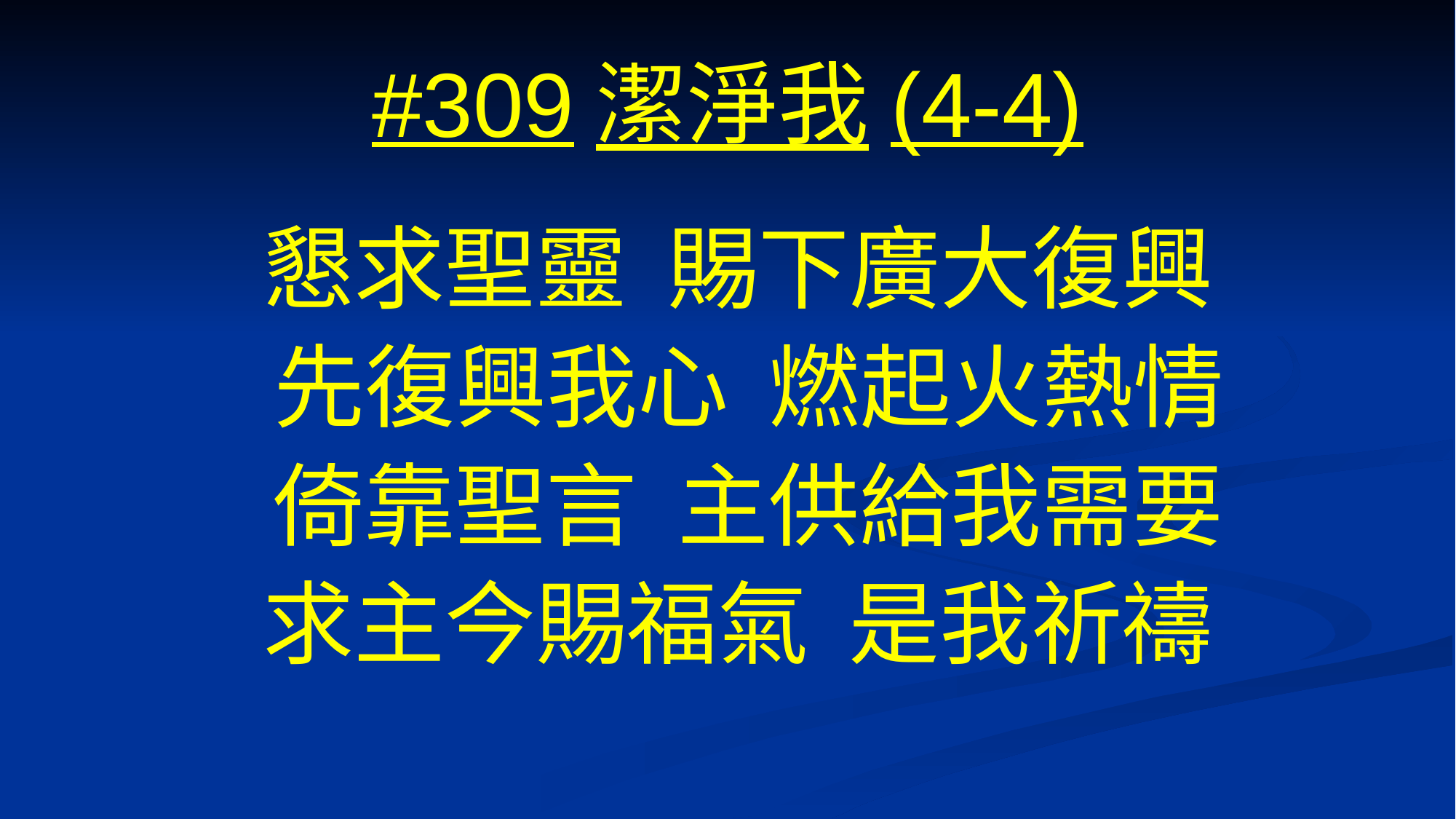

# #309潔淨我(4-4)
 懇求聖靈  賜下廣大復興
 先復興我心  燃起火熱情
	倚靠聖言  主供給我需要
	求主今賜福氣  是我祈禱